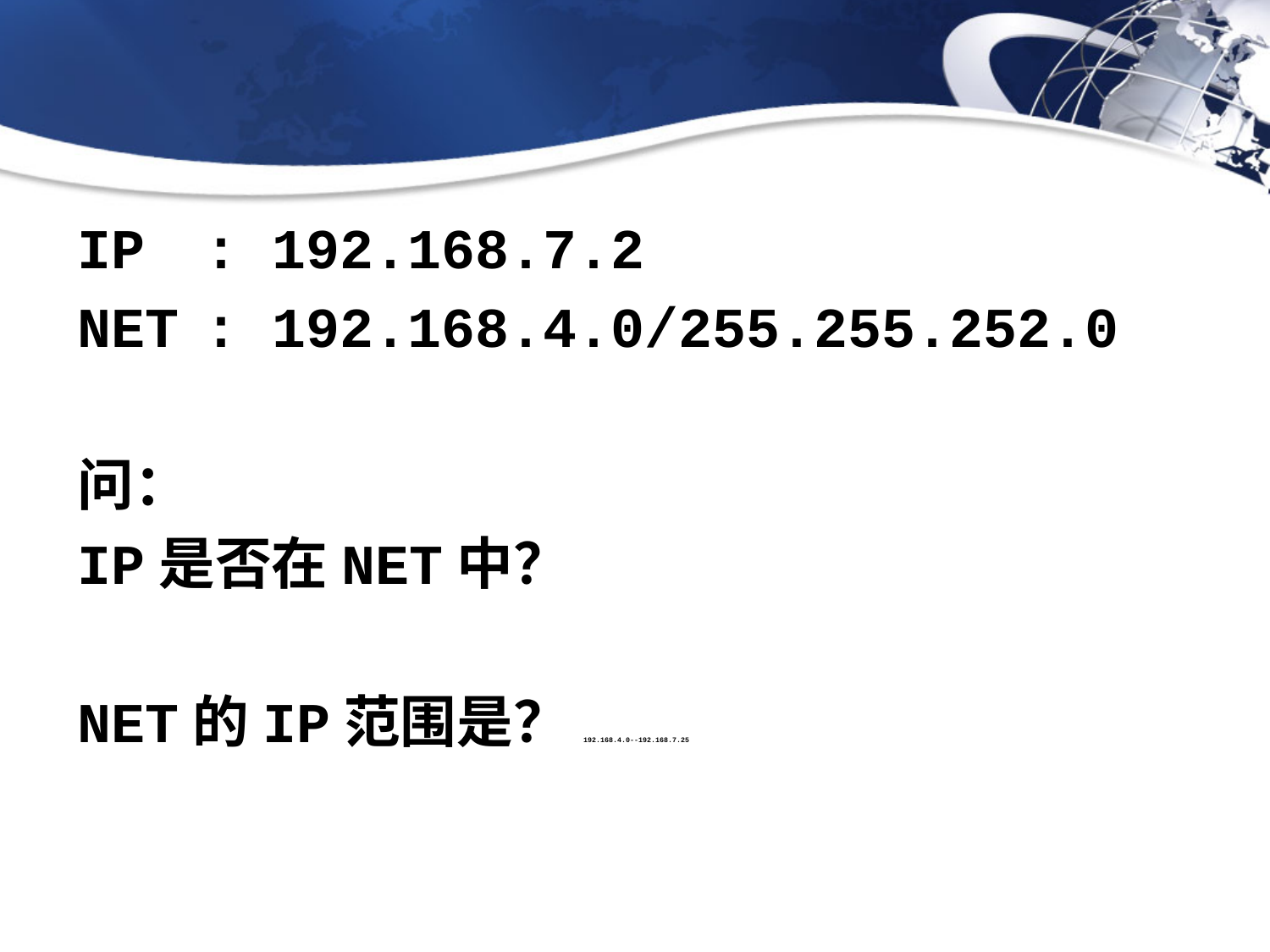

#
IP	: 192.168.7.2
NET	: 192.168.4.0/255.255.252.0

问：
IP是否在NET中？

NET的IP范围是？192.168.4.0--192.168.7.25